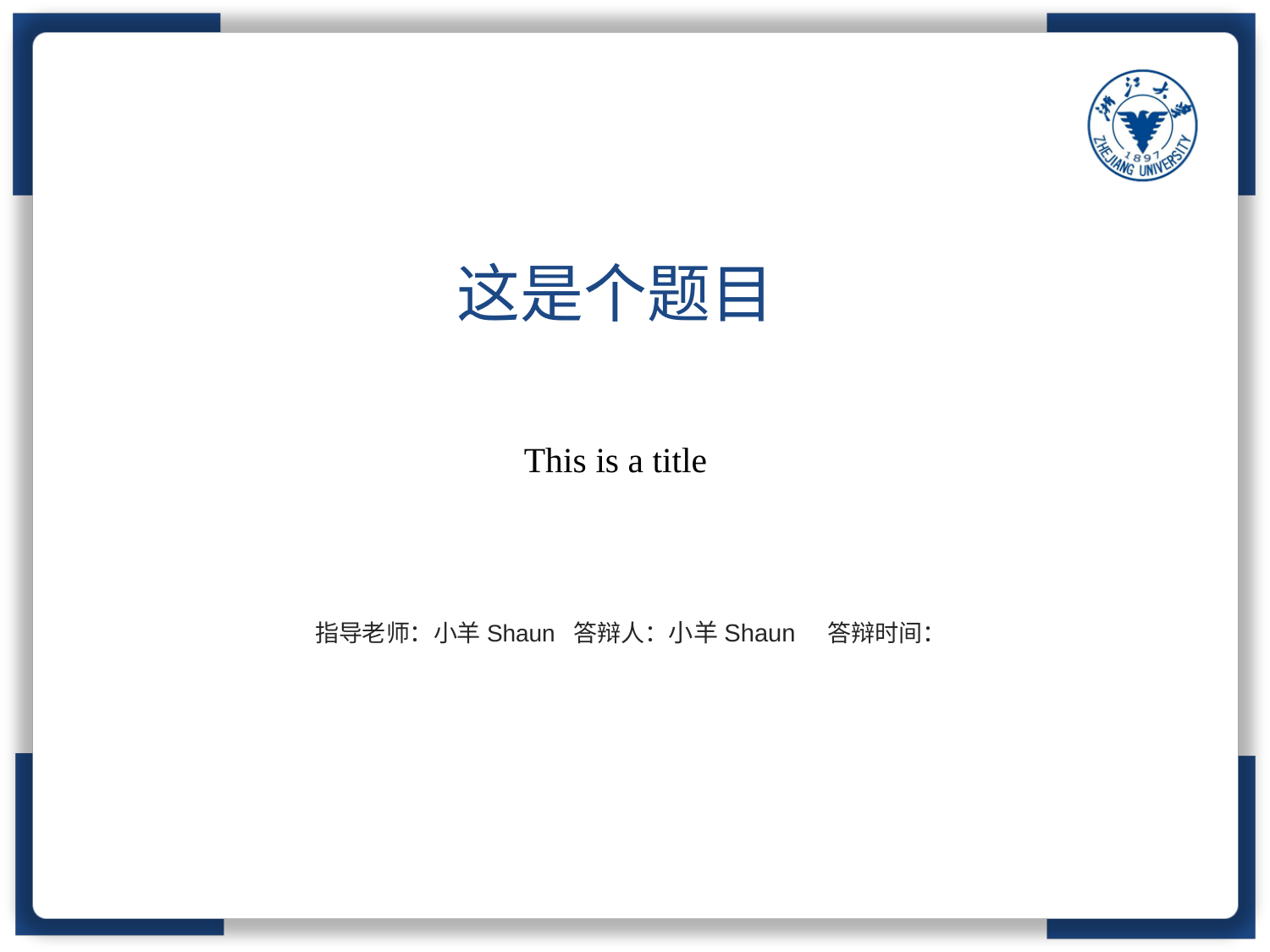

这是个题目
This is a title
指导老师：小羊Shaun  答辩人：小羊Shaun    答辩时间：